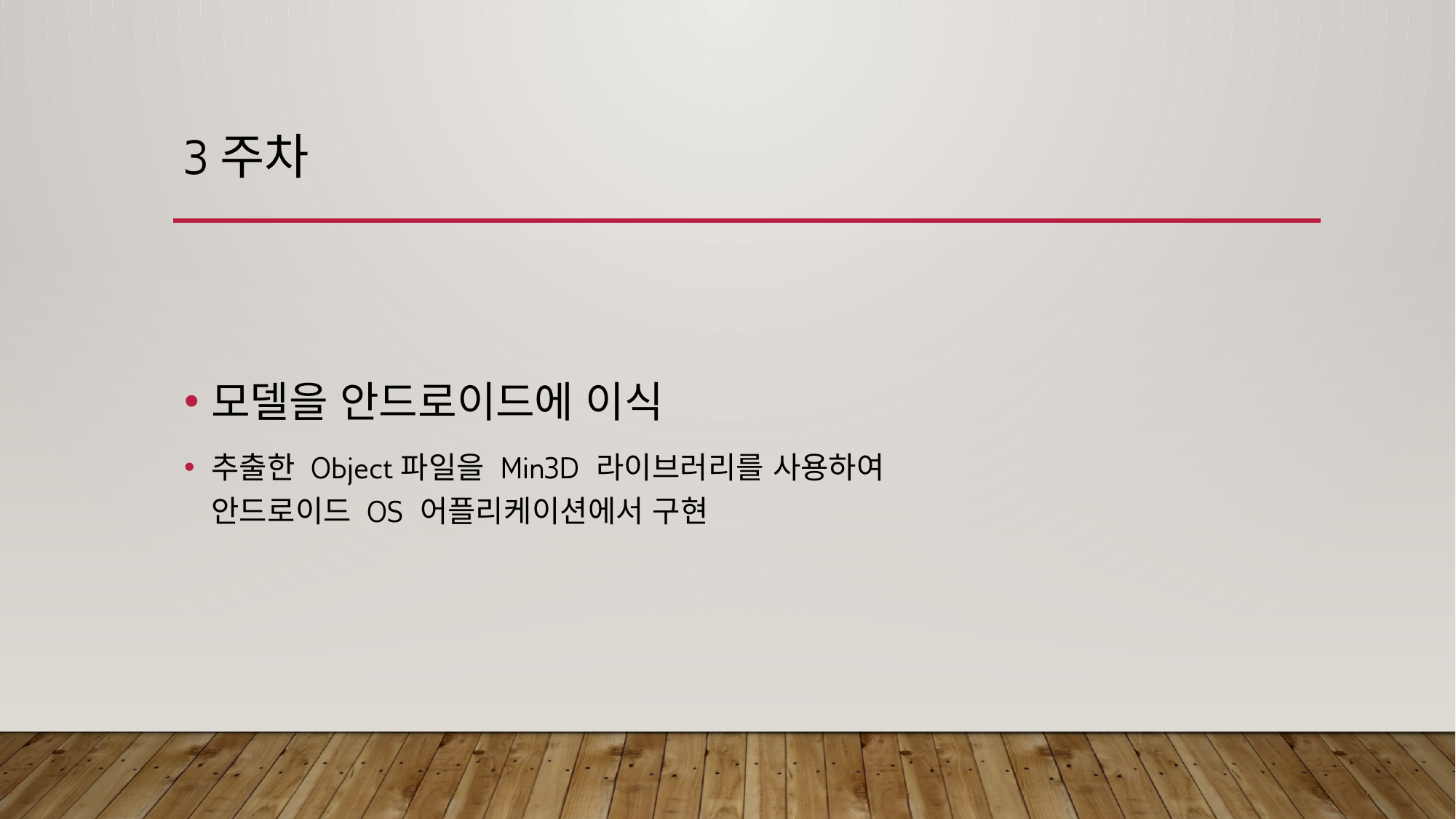

# 3주차
모델을 안드로이드에 이식
추출한 Object파일을 Min3D 라이브러리를 사용하여
안드로이드 OS 어플리케이션에서 구현